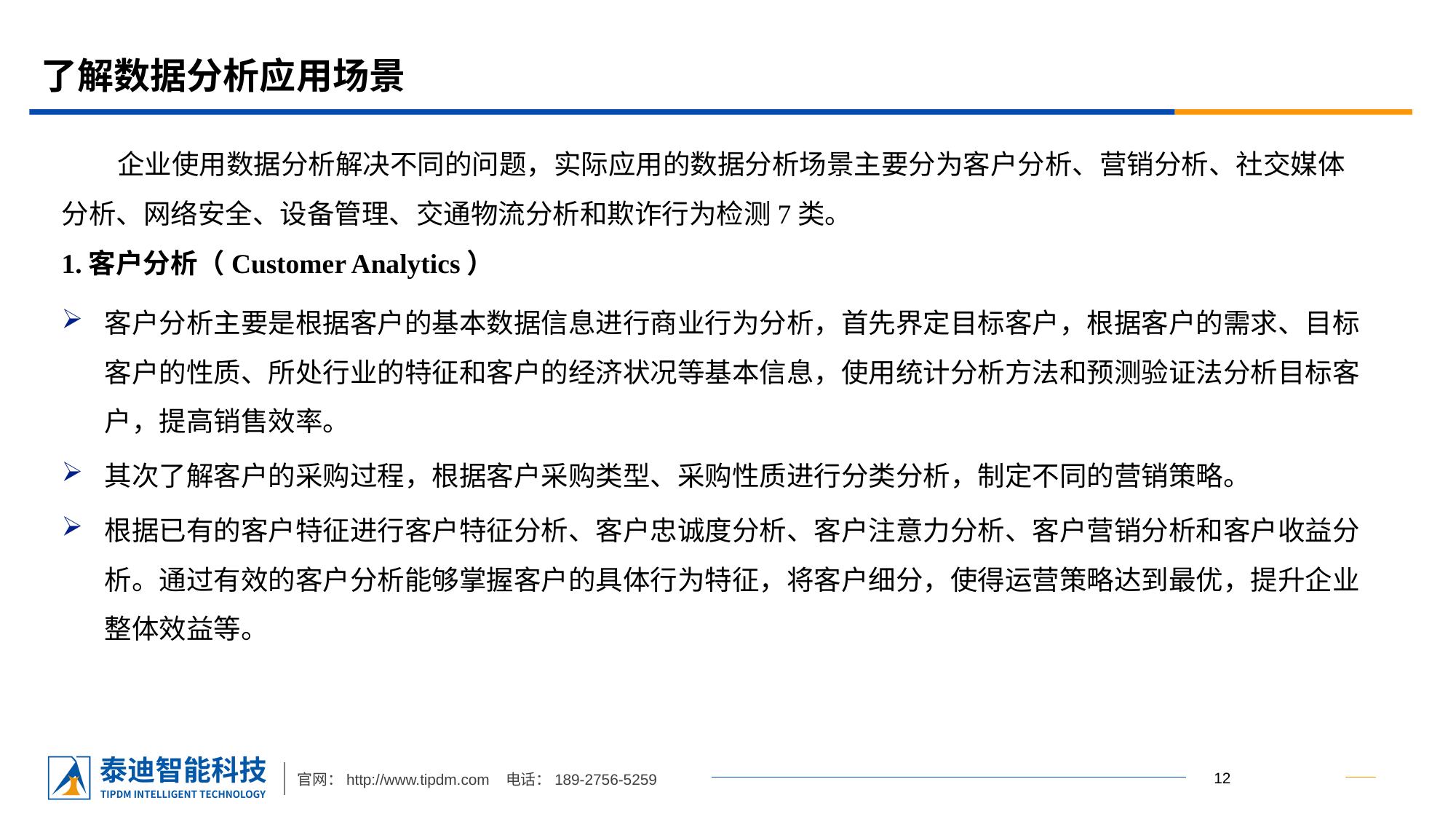

# 了解数据分析应用场景
        企业使用数据分析解决不同的问题，实际应用的数据分析场景主要分为客户分析、营销分析、社交媒体分析、网络安全、设备管理、交通物流分析和欺诈行为检测7类。

客户分析主要是根据客户的基本数据信息进行商业行为分析，首先界定目标客户，根据客户的需求、目标客户的性质、所处行业的特征和客户的经济状况等基本信息，使用统计分析方法和预测验证法分析目标客户，提高销售效率。
其次了解客户的采购过程，根据客户采购类型、采购性质进行分类分析，制定不同的营销策略。
根据已有的客户特征进行客户特征分析、客户忠诚度分析、客户注意力分析、客户营销分析和客户收益分析。通过有效的客户分析能够掌握客户的具体行为特征，将客户细分，使得运营策略达到最优，提升企业整体效益等。
1.客户分析（Customer Analytics）